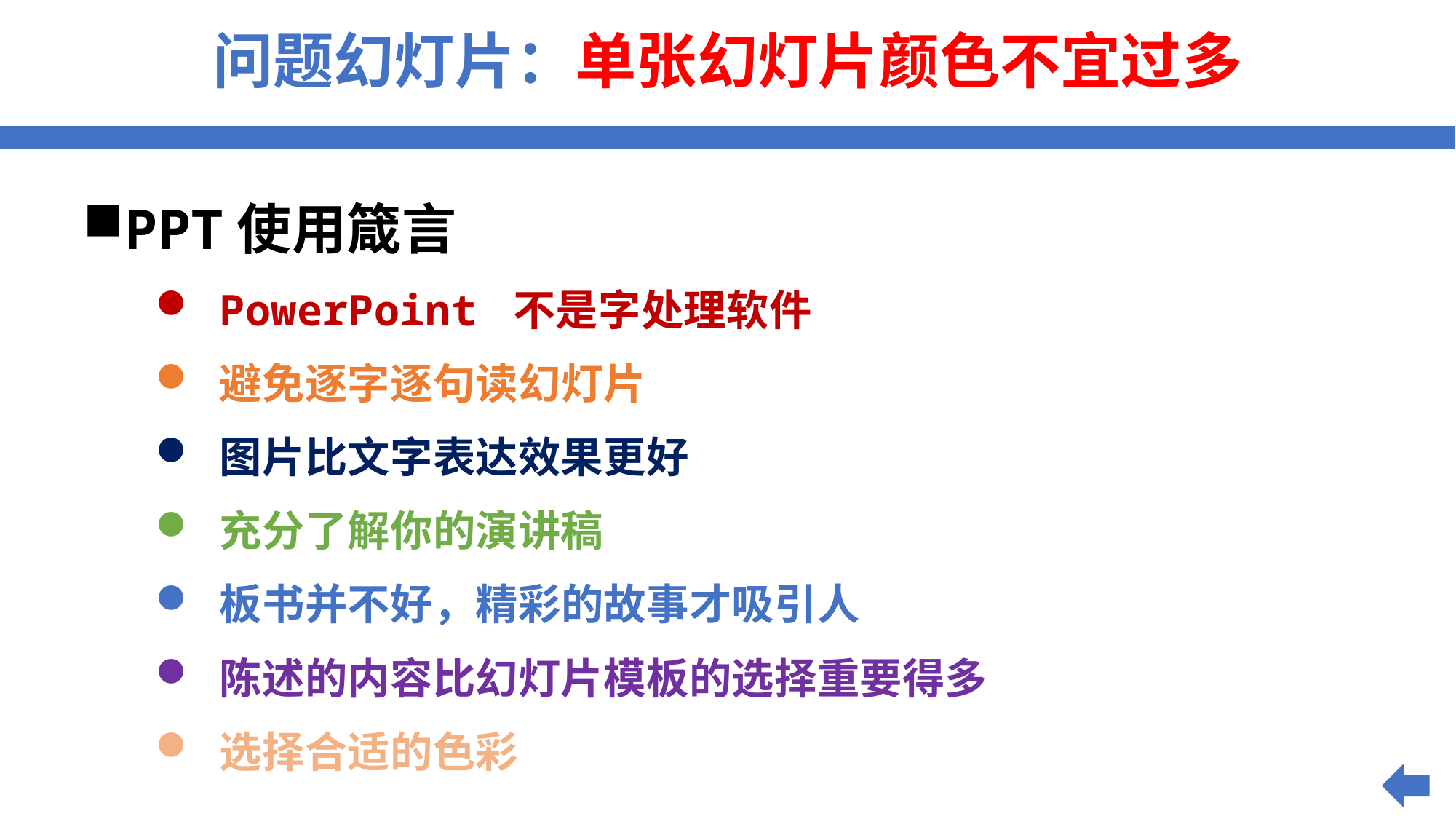

# 问题幻灯片：单张幻灯片颜色不宜过多

PPT使用箴言
PowerPoint 不是字处理软件
避免逐字逐句读幻灯片
图片比文字表达效果更好
充分了解你的演讲稿
板书并不好，精彩的故事才吸引人
陈述的内容比幻灯片模板的选择重要得多
选择合适的色彩